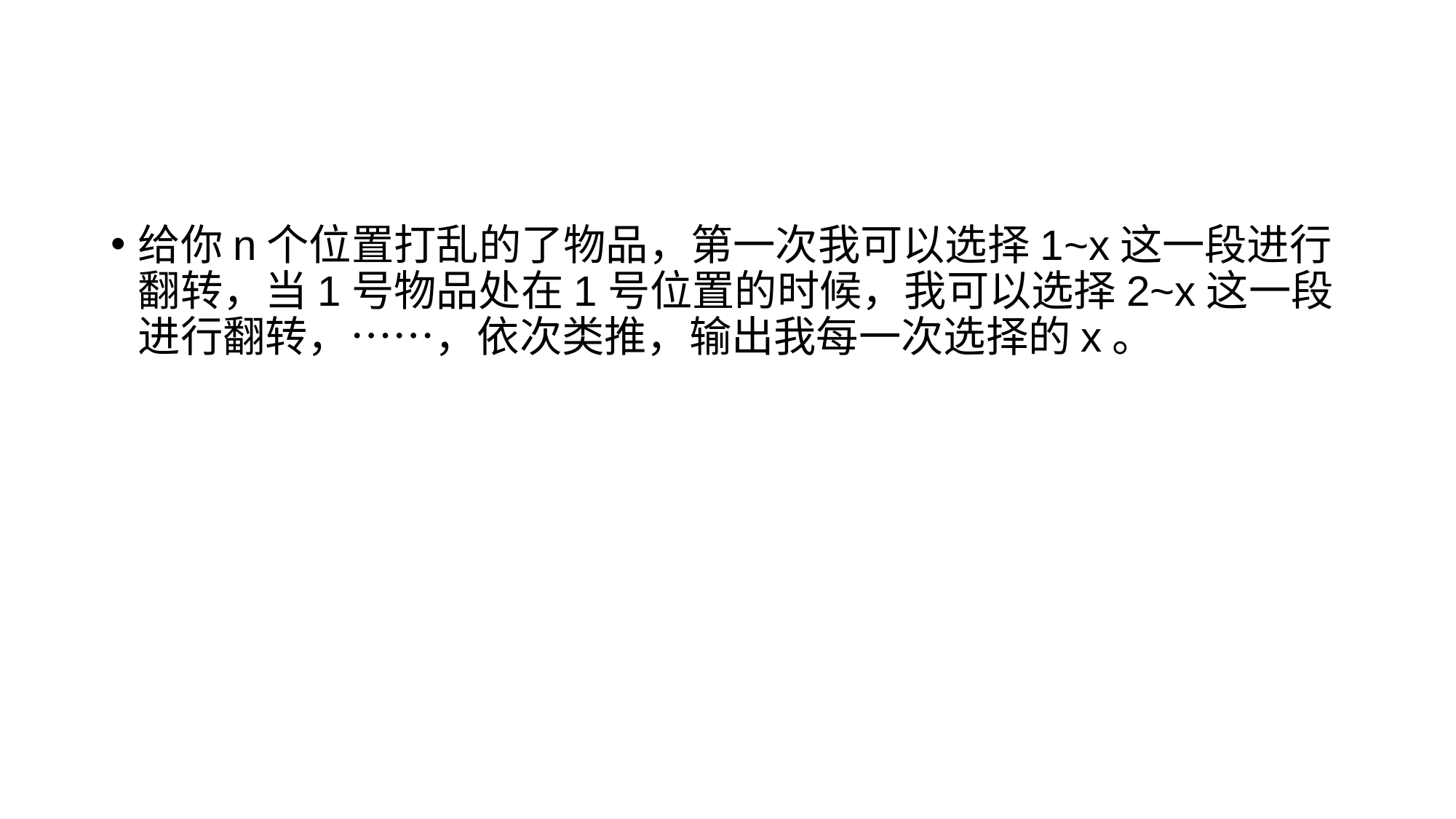

#
给你n个位置打乱的了物品，第一次我可以选择1~x这一段进行翻转，当1号物品处在1号位置的时候，我可以选择2~x这一段进行翻转，……，依次类推，输出我每一次选择的x。